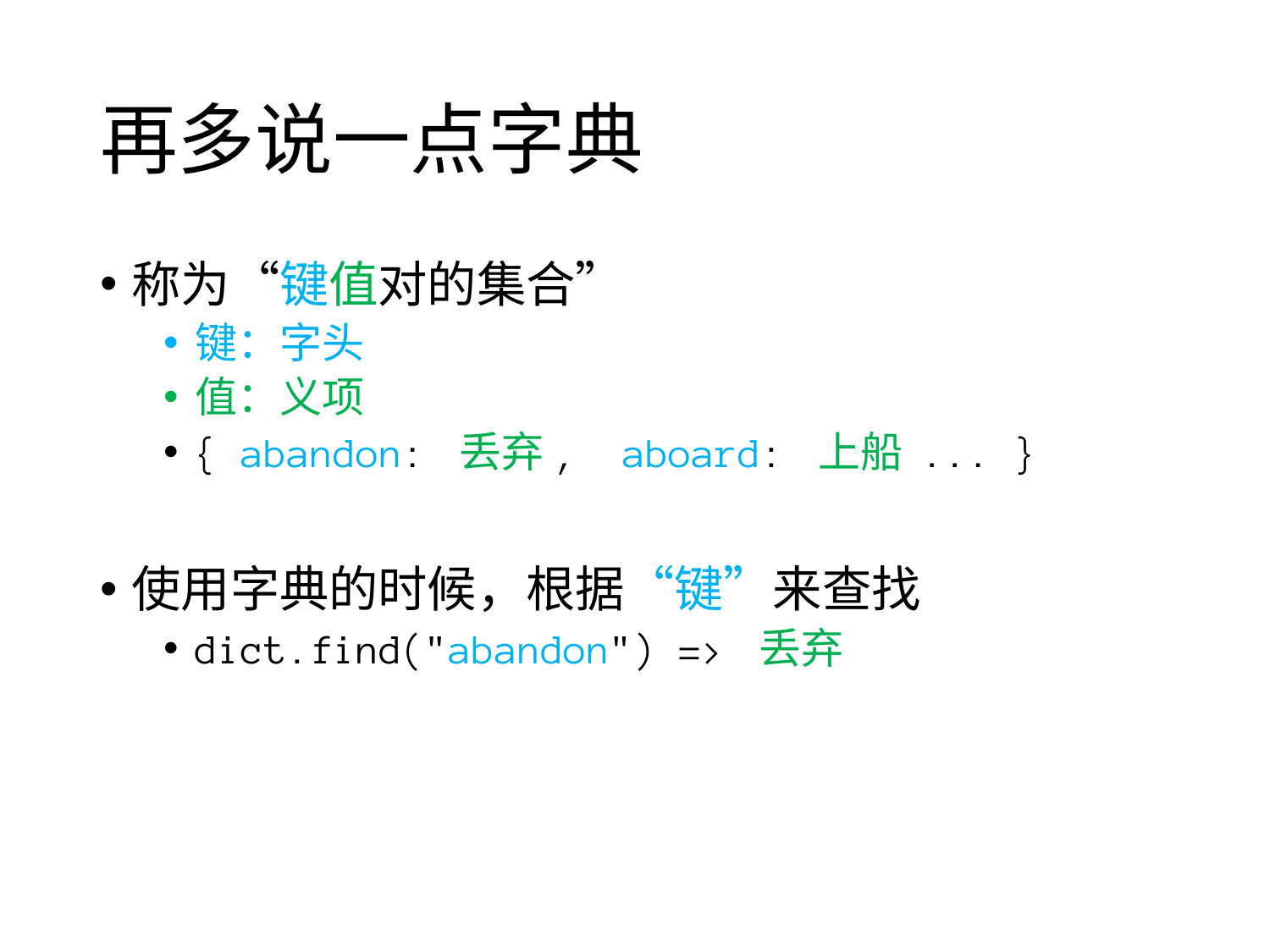

# 再多说一点字典
称为“键值对的集合”
键：字头
值：义项
{ abandon: 丢弃,  aboard: 上船 ... }

使用字典的时候，根据“键”来查找
dict.find("abandon") => 丢弃